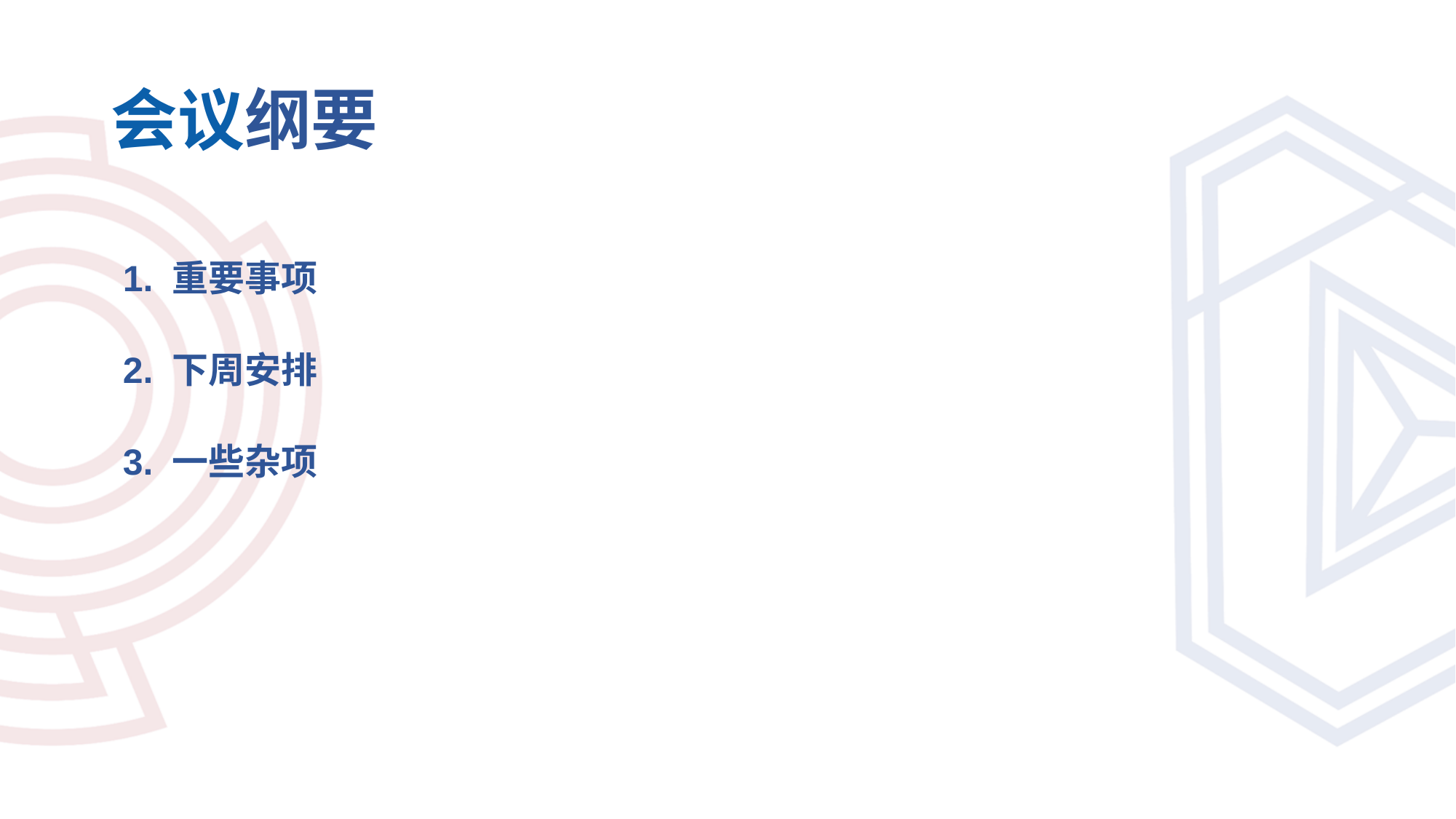

# 会议纲要
1. 重要事项
2. 下周安排
3. 一些杂项